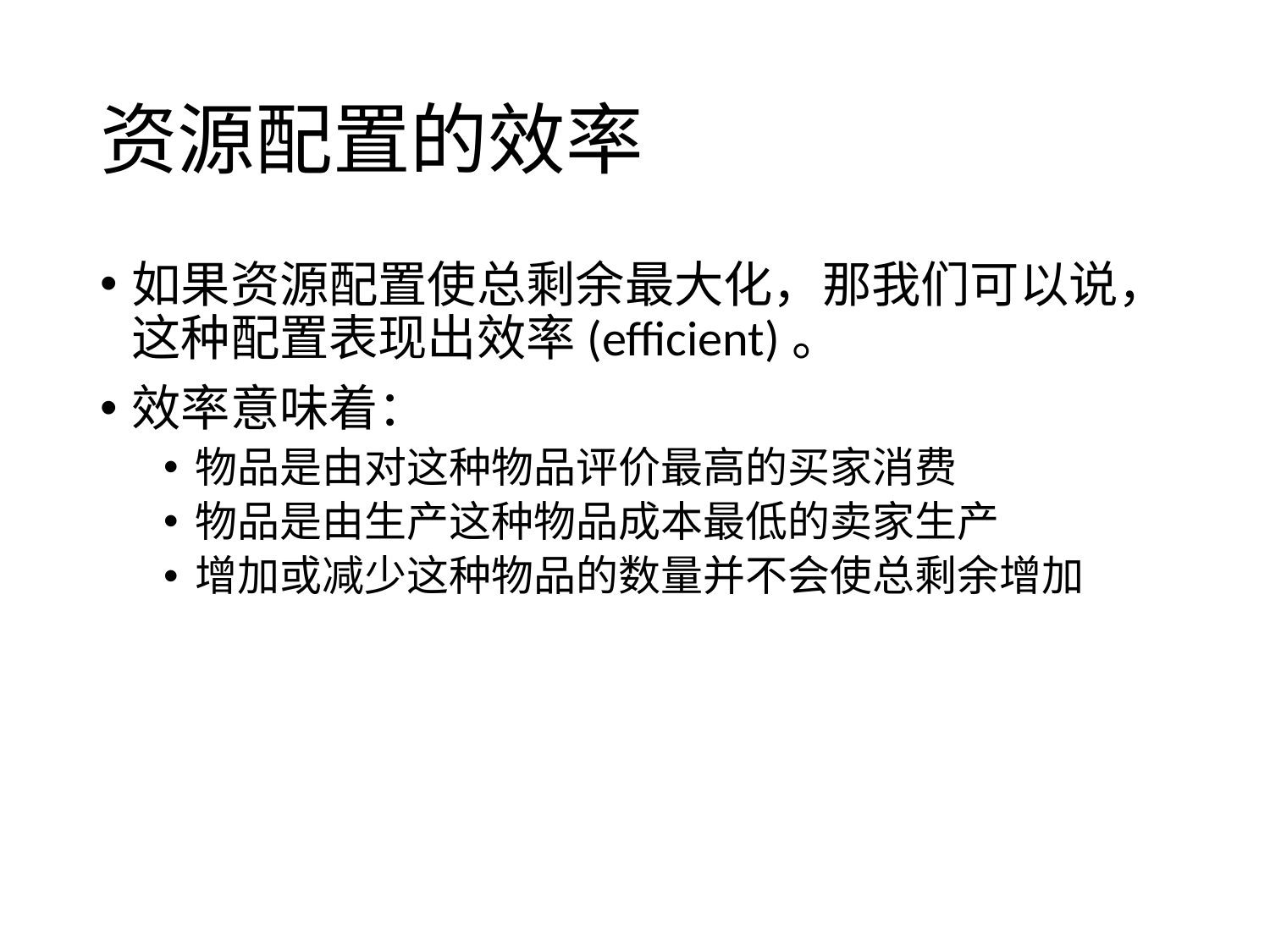

# 资源配置的效率
如果资源配置使总剩余最大化，那我们可以说，这种配置表现出效率(efficient)。
效率意味着：
物品是由对这种物品评价最高的买家消费
物品是由生产这种物品成本最低的卖家生产
增加或减少这种物品的数量并不会使总剩余增加